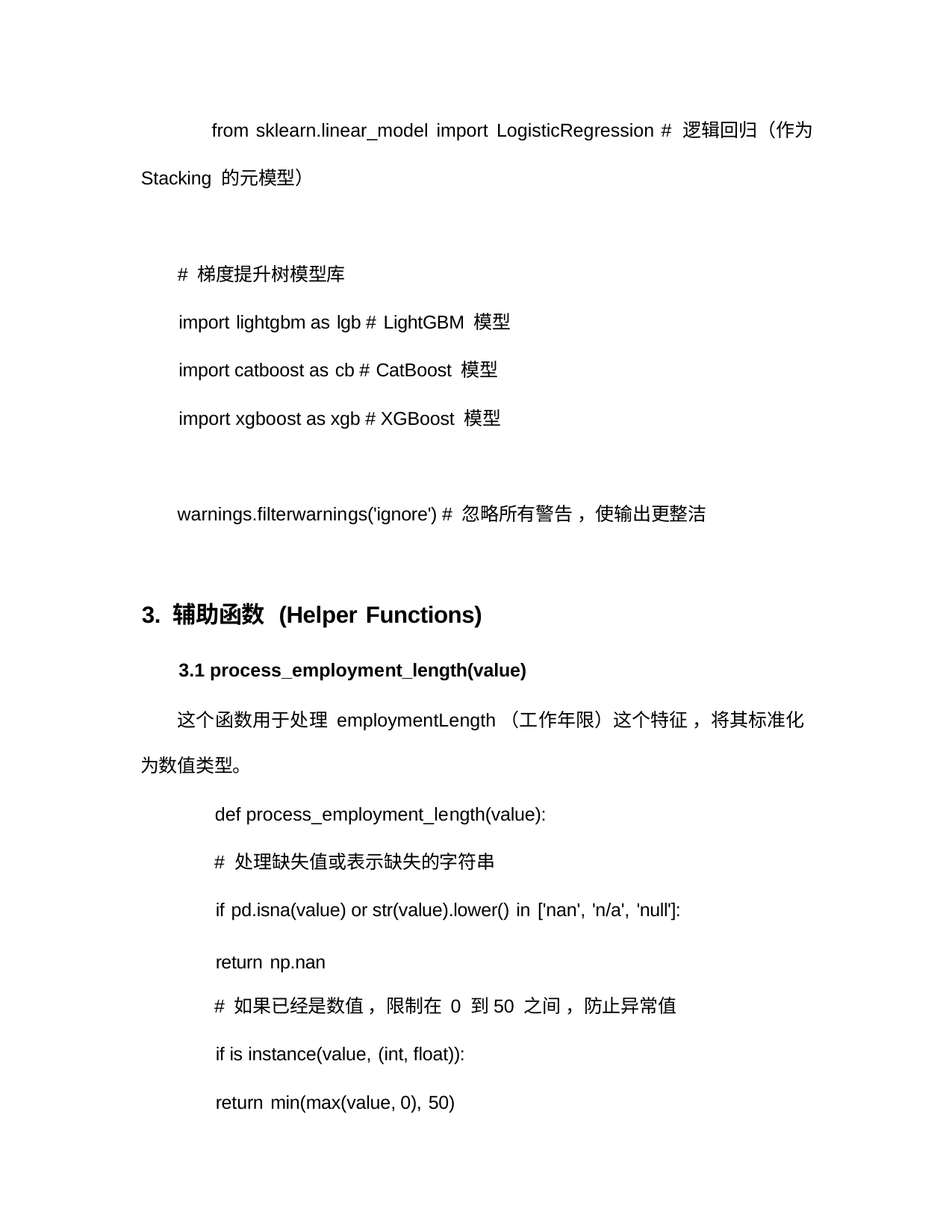

from sklearn.linear_model import LogisticRegression # 逻辑回归（作为
Stacking 的元模型）

# 梯度提升树模型库
import lightgbm as lgb # LightGBM 模型
import catboost as cb # CatBoost 模型
import xgboost as xgb # XGBoost 模型

warnings.filterwarnings('ignore') # 忽略所有警告 ，使输出更整洁

3. 辅助函数 (Helper Functions)

3.1 process_employment_length(value)
这个函数用于处理 employmentLength（工作年限）这个特征 ，将其标准化 为数值类型。
def process_employment_length(value):
# 处理缺失值或表示缺失的字符串
if pd.isna(value) or str(value).lower() in ['nan', 'n/a', 'null']:

return np.nan
# 如果已经是数值 ，限制在 0 到50 之间 ，防止异常值
if is instance(value, (int, float)):

return min(max(value, 0), 50)